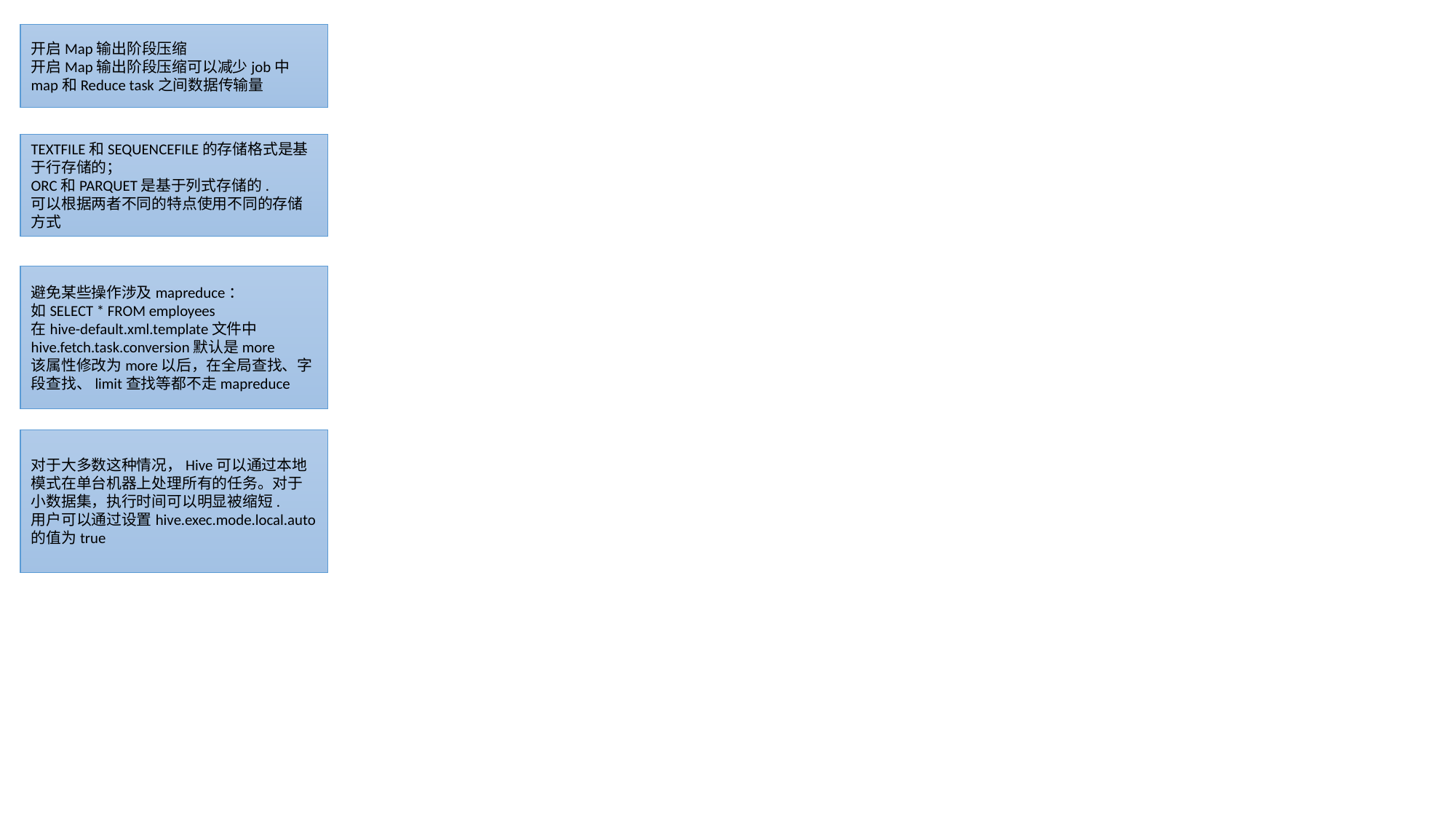

开启Map输出阶段压缩
开启Map输出阶段压缩可以减少job中map和Reduce task之间数据传输量
TEXTFILE和SEQUENCEFILE的存储格式是基于行存储的；
ORC和PARQUET是基于列式存储的.
可以根据两者不同的特点使用不同的存储方式
避免某些操作涉及mapreduce：
如SELECT * FROM employees
在hive-default.xml.template文件中hive.fetch.task.conversion默认是more
该属性修改为more以后，在全局查找、字段查找、limit查找等都不走mapreduce
对于大多数这种情况，Hive可以通过本地模式在单台机器上处理所有的任务。对于小数据集，执行时间可以明显被缩短.
用户可以通过设置hive.exec.mode.local.auto的值为true